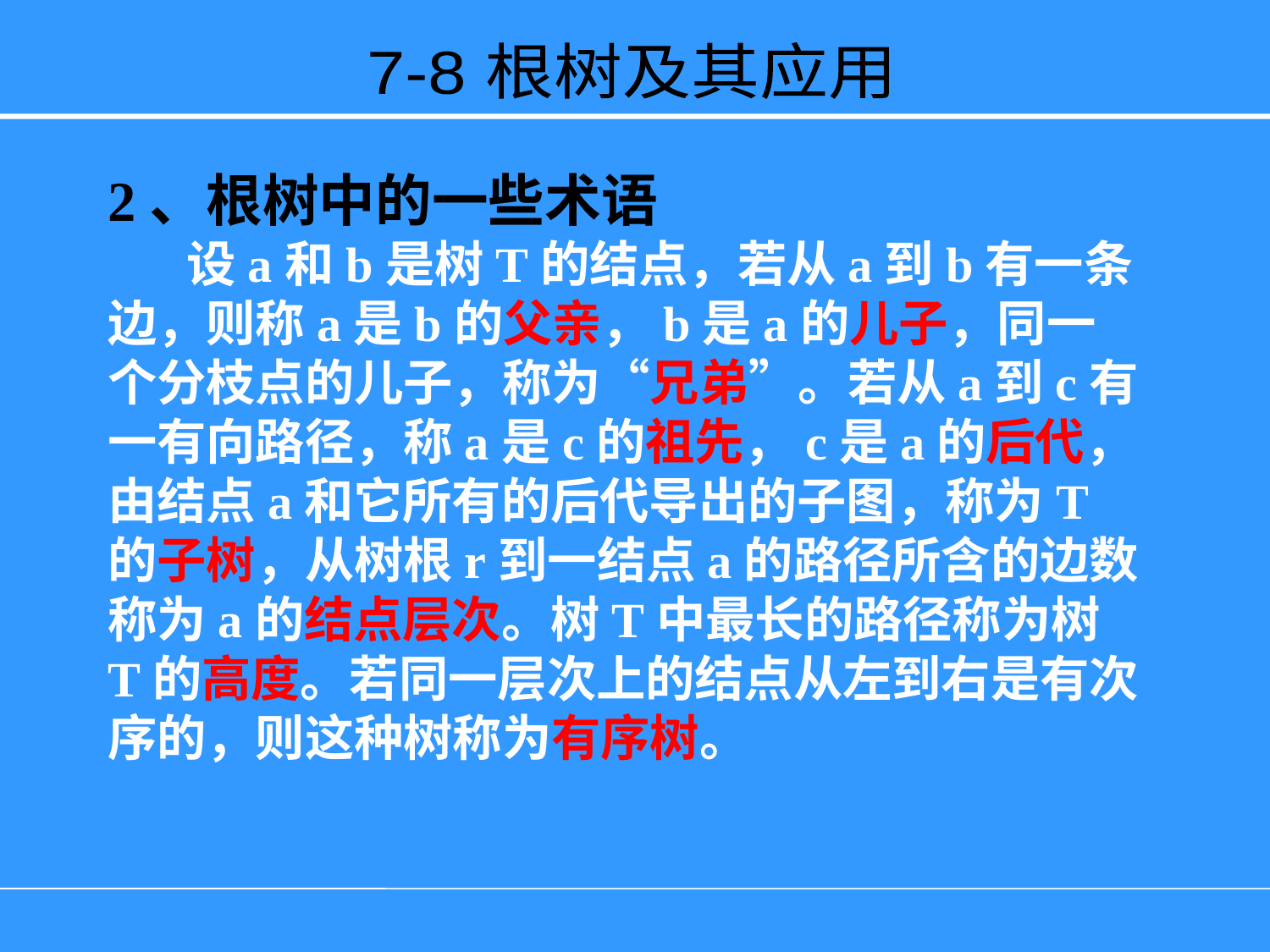

7-8 根树及其应用

2、根树中的一些术语
      设a和b是树T的结点，若从a到b有一条边，则称a是b的父亲，b是a的儿子，同一个分枝点的儿子，称为“兄弟”。若从a到c有一有向路径，称a是c的祖先，c是a的后代，由结点a和它所有的后代导出的子图，称为T的子树，从树根r到一结点a的路径所含的边数称为a的结点层次。树T中最长的路径称为树T的高度。若同一层次上的结点从左到右是有次序的，则这种树称为有序树。